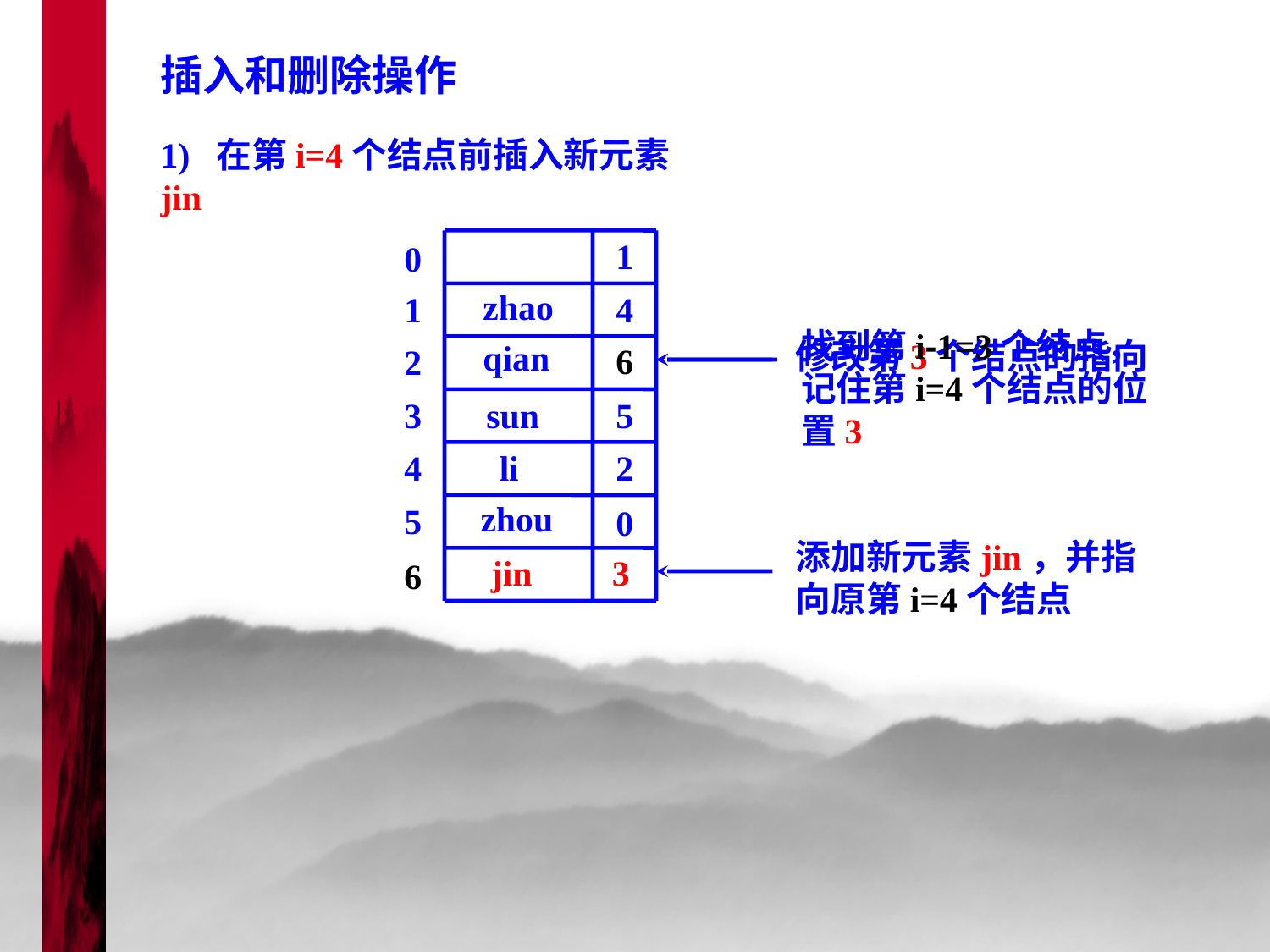

插入和删除操作
1)  在第i=4个结点前插入新元素 jin
1
0

zhao
1
4

qian
2
3

3
sun
5

4
li
2

zhou
5

0
6

找到第i-1=3个结点，记住第i=4个结点的位置3

3

修改第3个结点的指向

6

添加新元素jin，并指向原第i=4个结点

jin         3